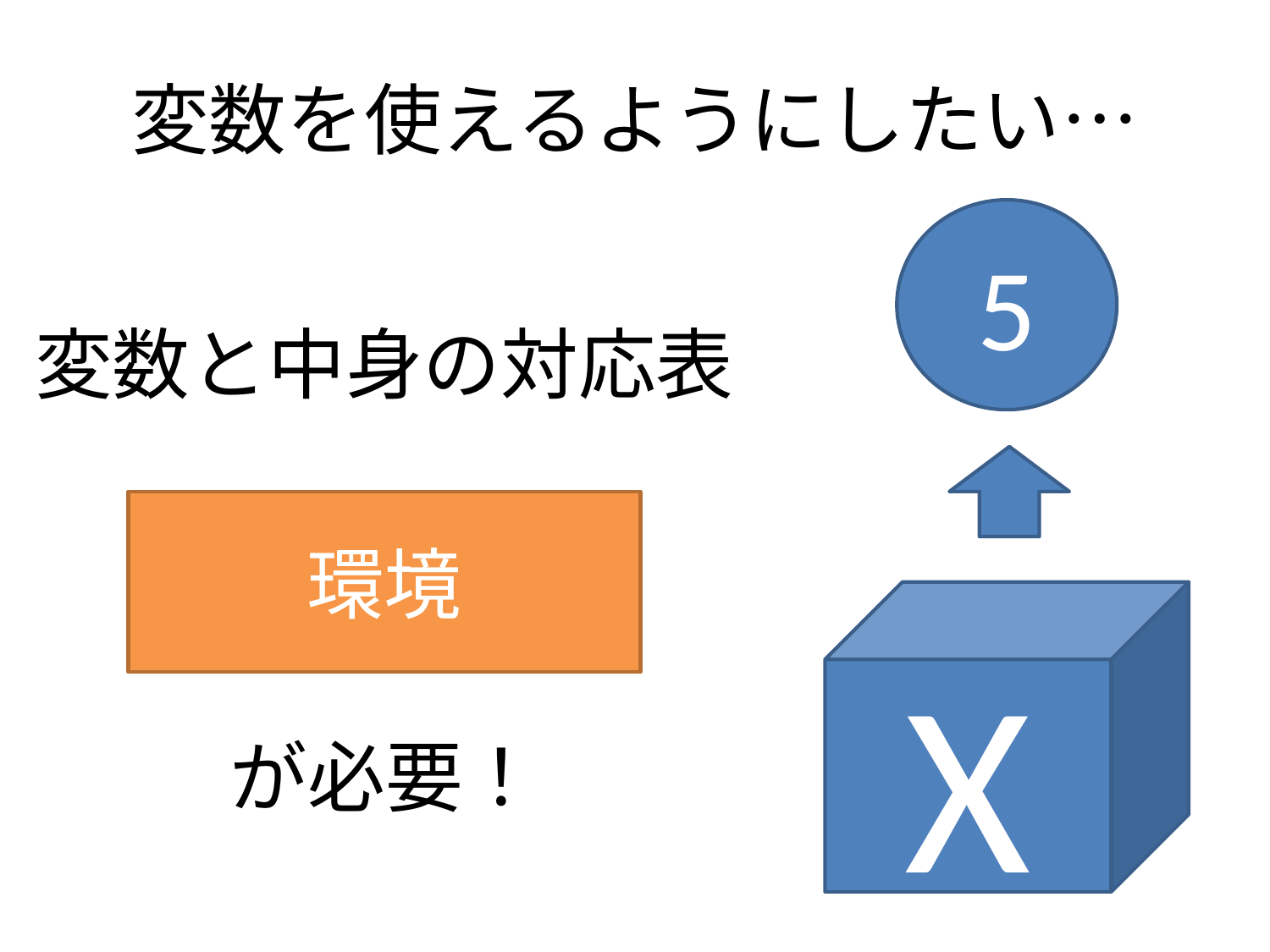

# 変数を使えるようにしたい…
5
変数と中身の対応表

環境
X
が必要！